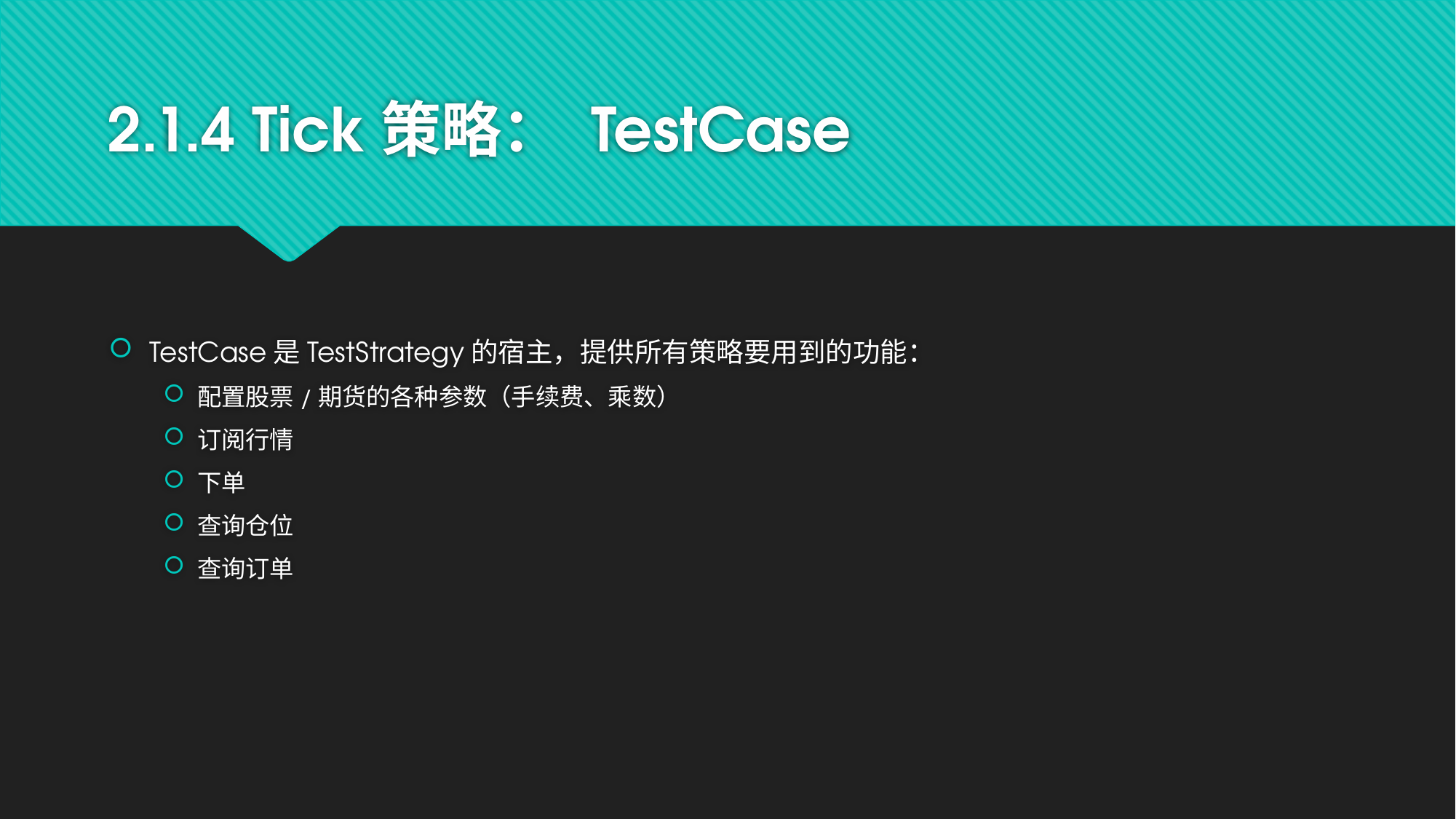

# 2.1.4 Tick策略： TestCase
TestCase是TestStrategy的宿主，提供所有策略要用到的功能：
配置股票/期货的各种参数（手续费、乘数）
订阅行情
下单
查询仓位
查询订单